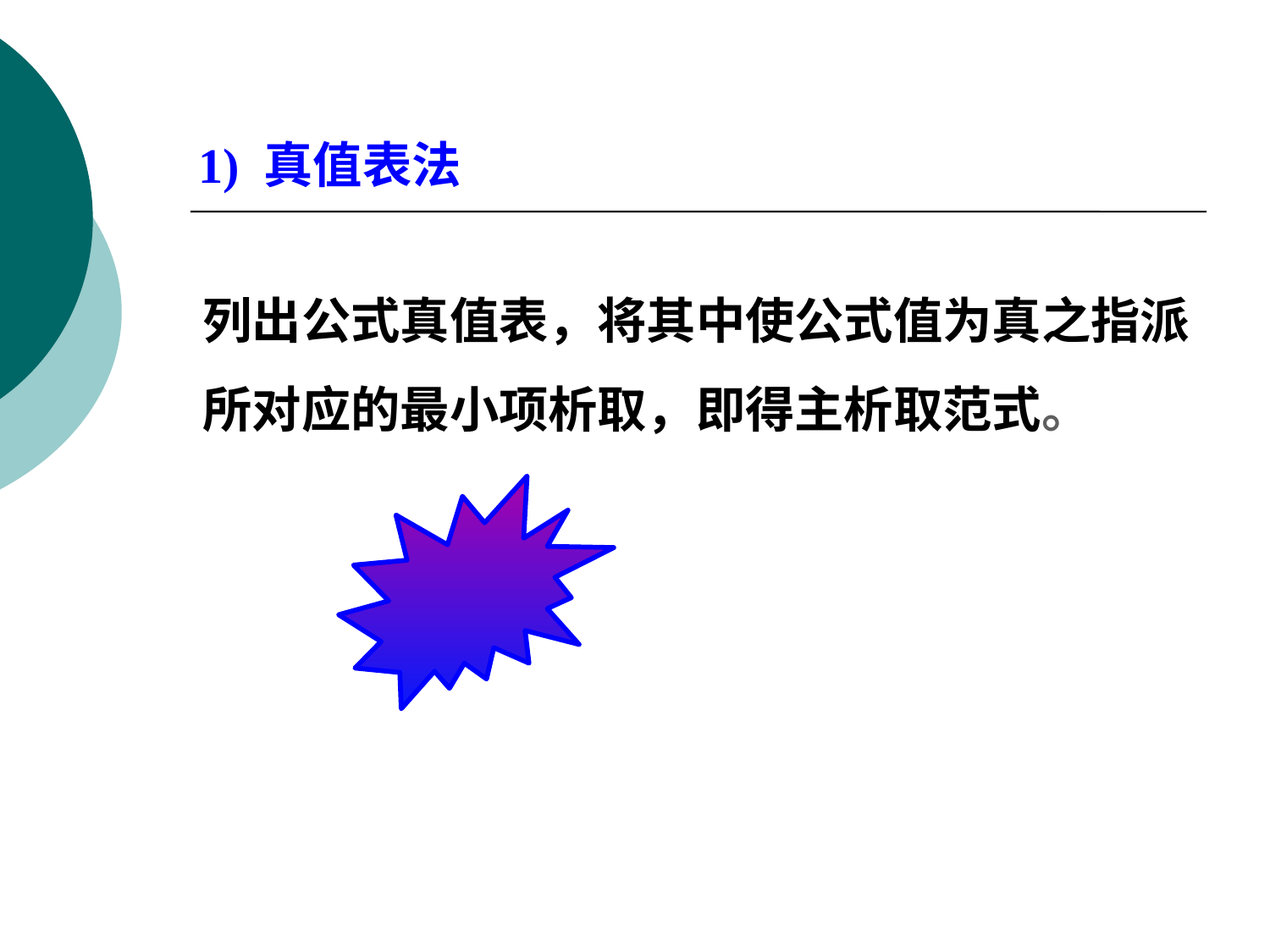

1) 真值表法
列出公式真值表，将其中使公式值为真之指派
所对应的最小项析取，即得主析取范式。